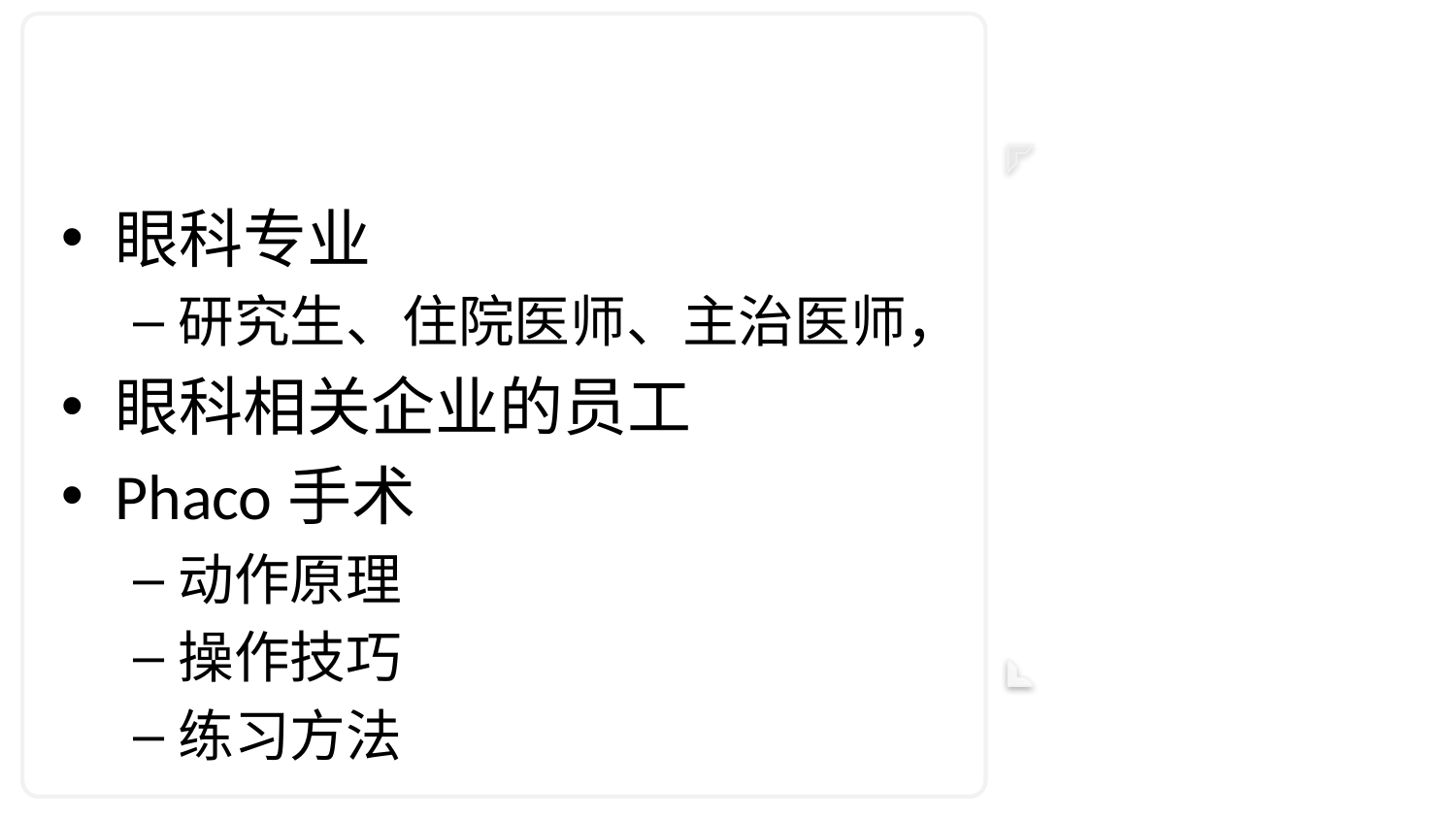

#
眼科专业
研究生、住院医师、主治医师，
眼科相关企业的员工
Phaco手术
动作原理
操作技巧
练习方法